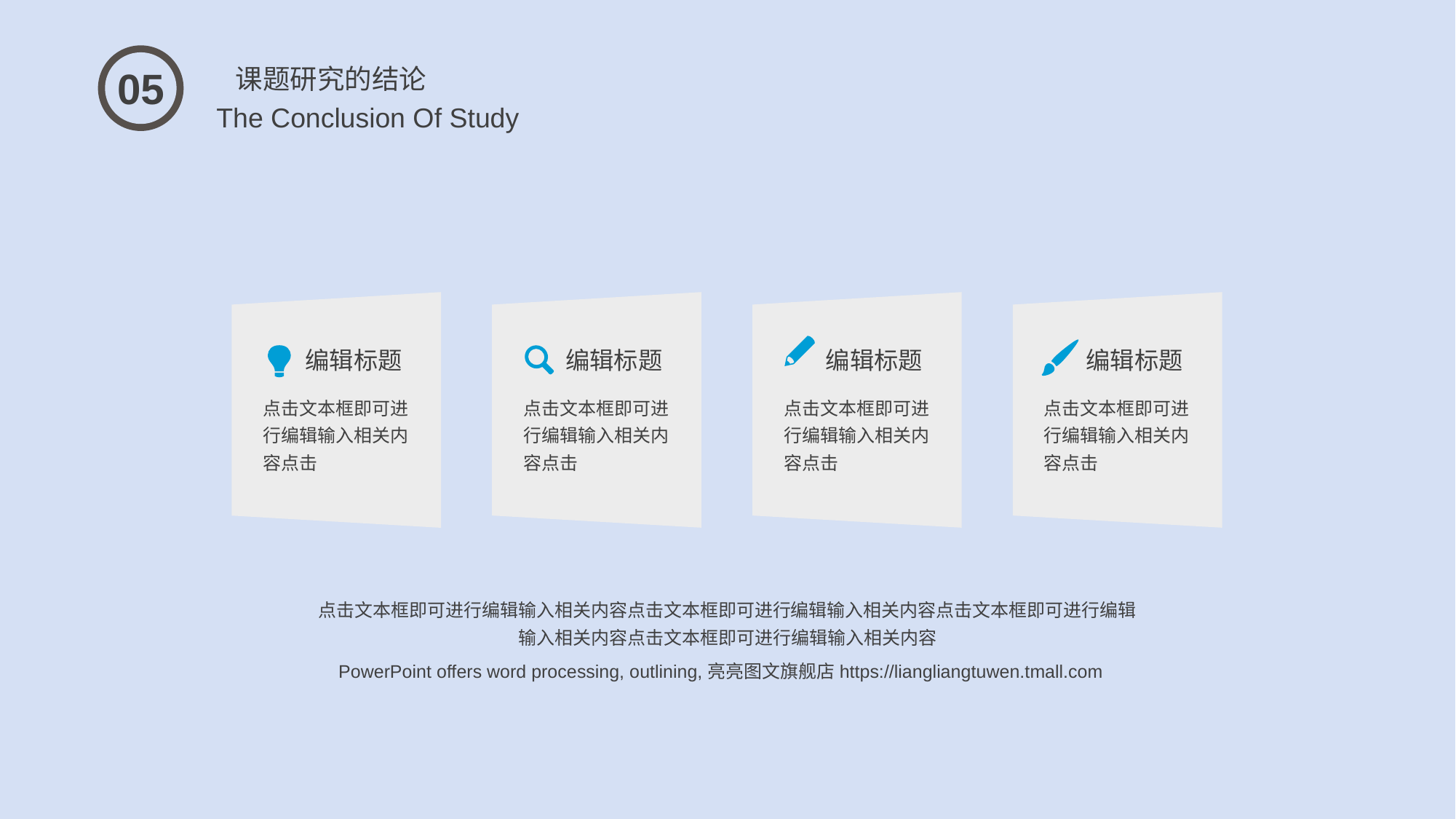

课题研究的结论

05
The Conclusion Of Study

编辑标题
编辑标题
编辑标题

编辑标题

点击文本框即可进行编辑输入相关内容点击
点击文本框即可进行编辑输入相关内容点击
点击文本框即可进行编辑输入相关内容点击
点击文本框即可进行编辑输入相关内容点击
点击文本框即可进行编辑输入相关内容点击文本框即可进行编辑输入相关内容点击文本框即可进行编辑输入相关内容点击文本框即可进行编辑输入相关内容
PowerPoint offers word processing, outlining,亮亮图文旗舰店https://liangliangtuwen.tmall.com